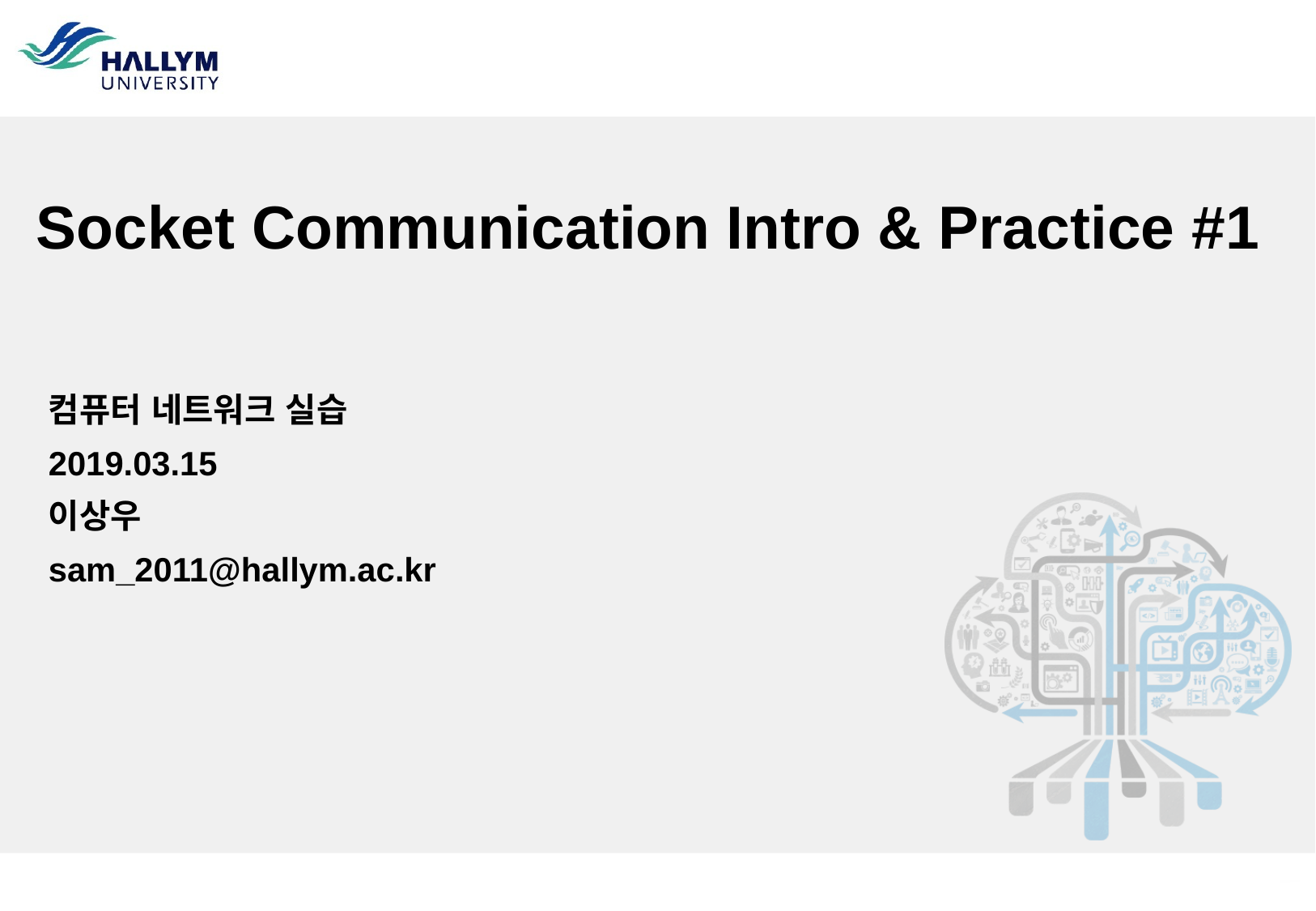

Socket Communication Intro & Practice #1
컴퓨터 네트워크 실습
2019.03.15
이상우
sam_2011@hallym.ac.kr